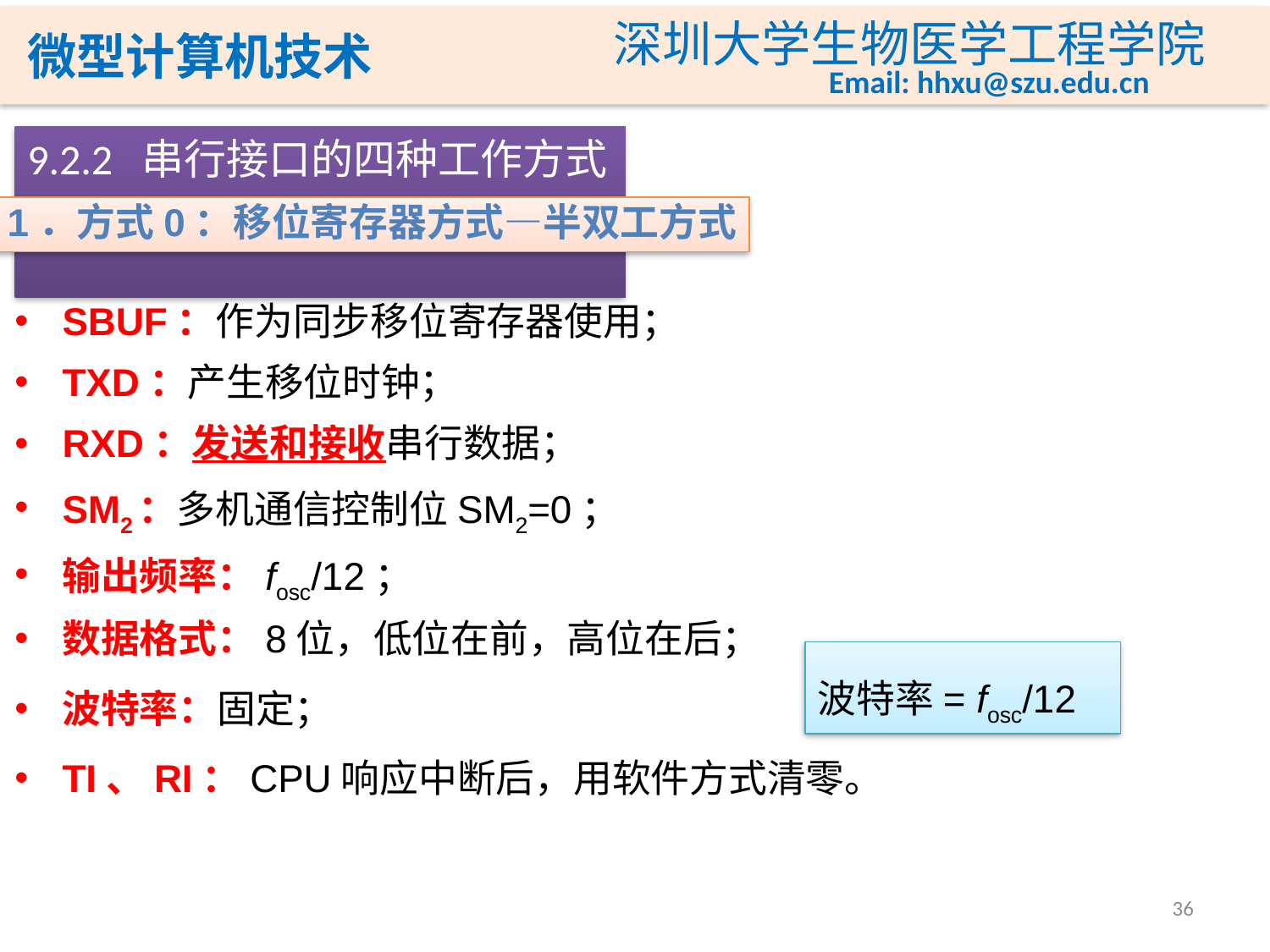

# 9.2.2  串行接口的四种工作方式
1．方式0：移位寄存器方式—半双工方式
SBUF：作为同步移位寄存器使用；
TXD：产生移位时钟；
RXD：发送和接收串行数据；
SM2：多机通信控制位SM2=0；
输出频率：fosc/12；
数据格式：8位，低位在前，高位在后；
波特率：固定；
TI、RI：CPU响应中断后，用软件方式清零。

波特率= fosc/12
36